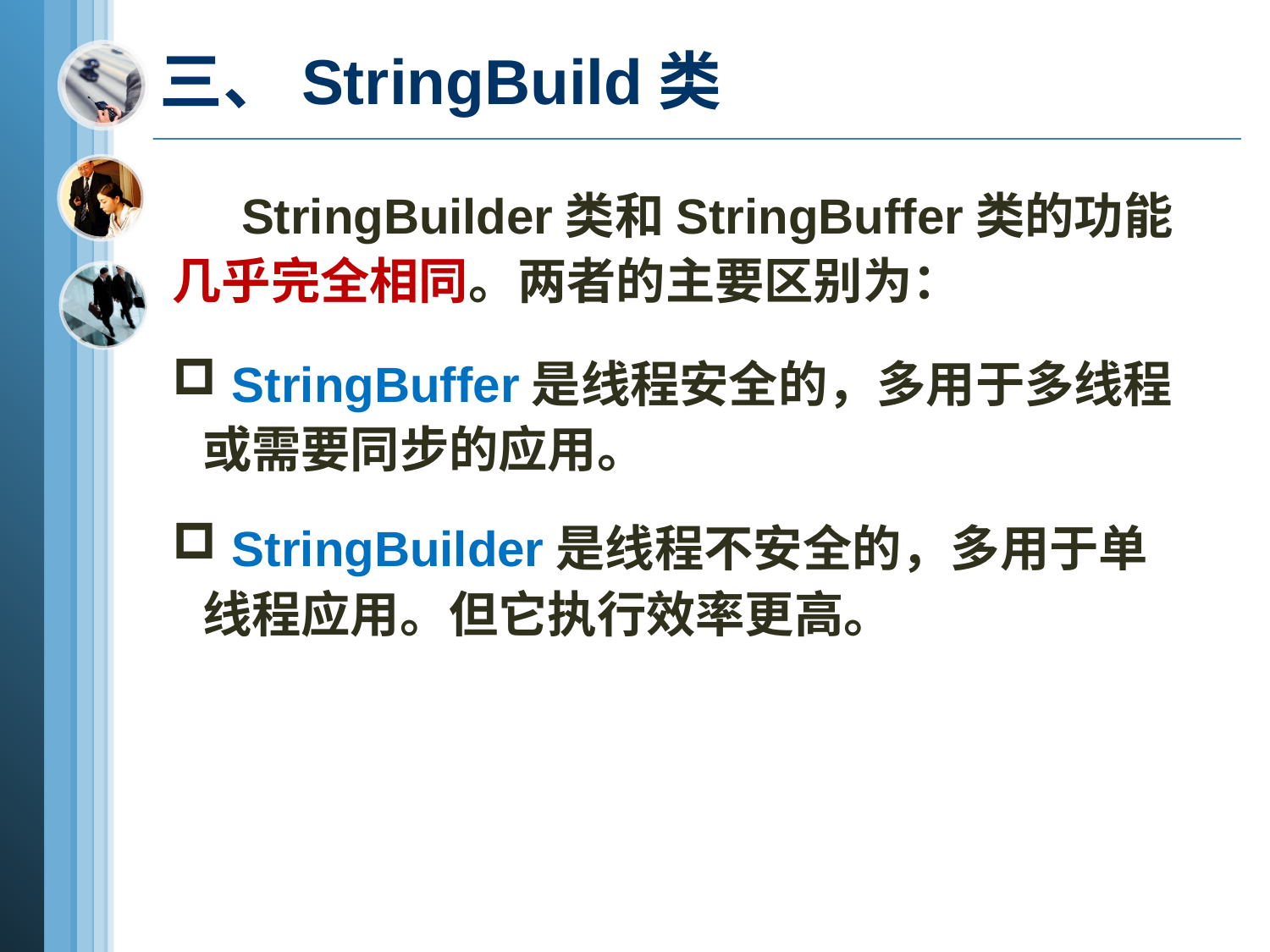

# 三、StringBuild类
     StringBuilder类和StringBuffer类的功能几乎完全相同。两者的主要区别为：
 StringBuffer是线程安全的，多用于多线程或需要同步的应用。
 StringBuilder是线程不安全的，多用于单线程应用。但它执行效率更高。